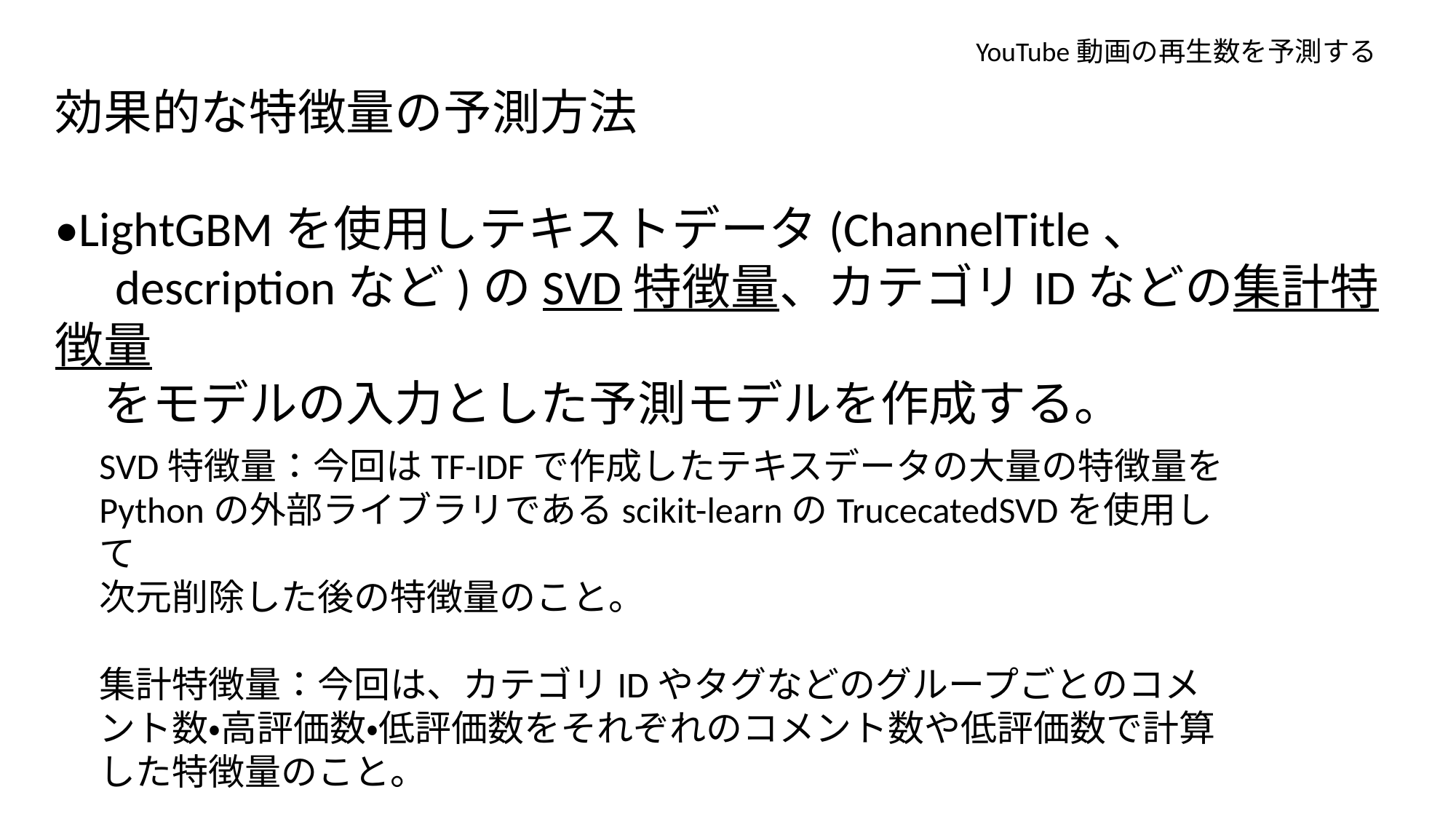

YouTube動画の再生数を予測する
効果的な特徴量の予測方法

•LightGBMを使用しテキストデータ(ChannelTitle、
　descriptionなど)のSVD特徴量、カテゴリIDなどの集計特徴量
　をモデルの入力とした予測モデルを作成する。
SVD特徴量：今回はTF-IDFで作成したテキスデータの大量の特徴量を
Pythonの外部ライブラリであるscikit-learnのTrucecatedSVDを使用して
次元削除した後の特徴量のこと。

集計特徴量：今回は、カテゴリIDやタグなどのグループごとのコメント数・高評価数・低評価数をそれぞれのコメント数や低評価数で計算した特徴量のこと。